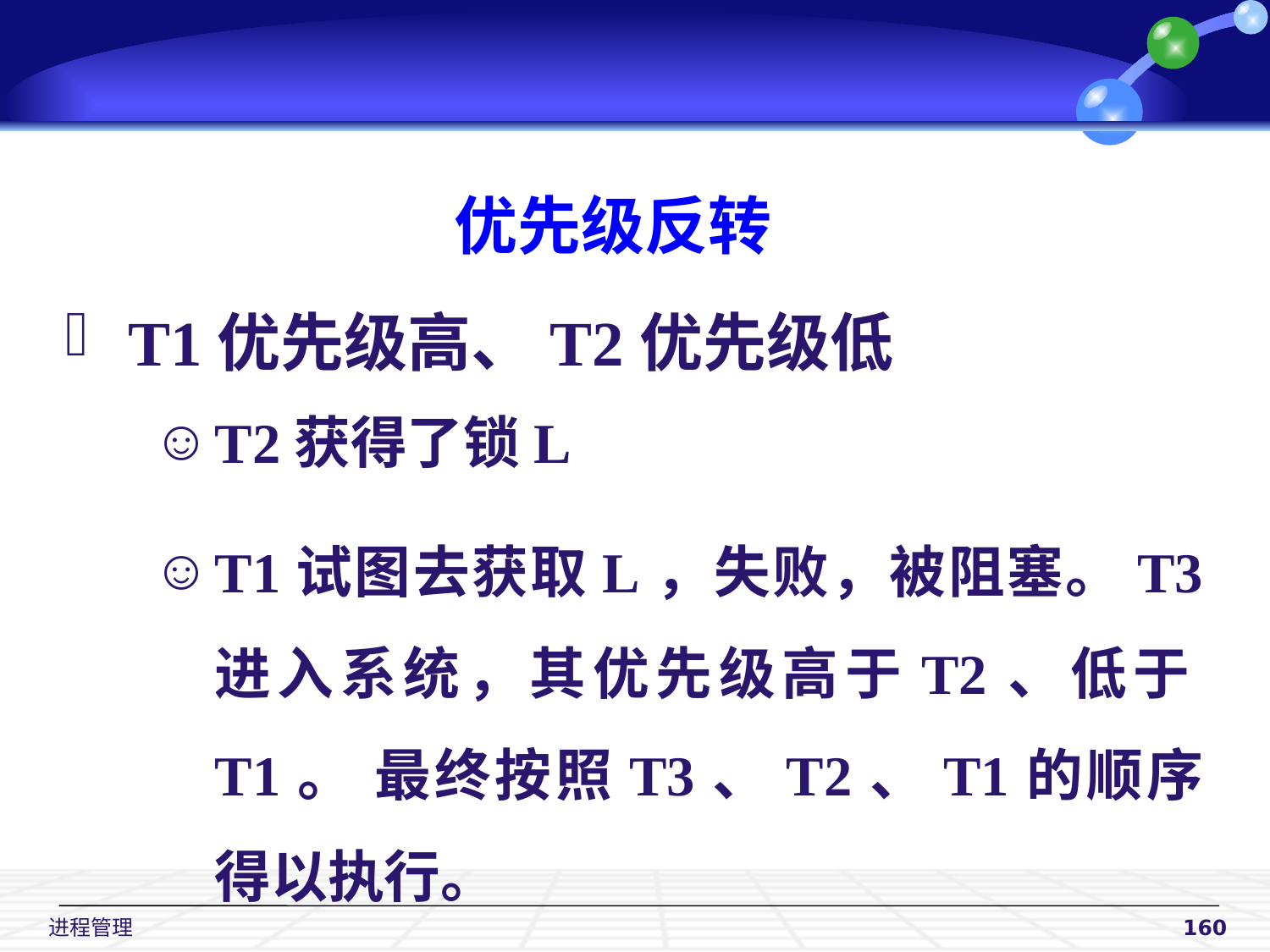

优先级反转
T1优先级高、T2优先级低
T2获得了锁L
T1试图去获取L，失败，被阻塞。T3 进入系统，其优先级高于T2、低于T1。 最终按照T3、T2、T1的顺序得以执行。
   进程管理
160